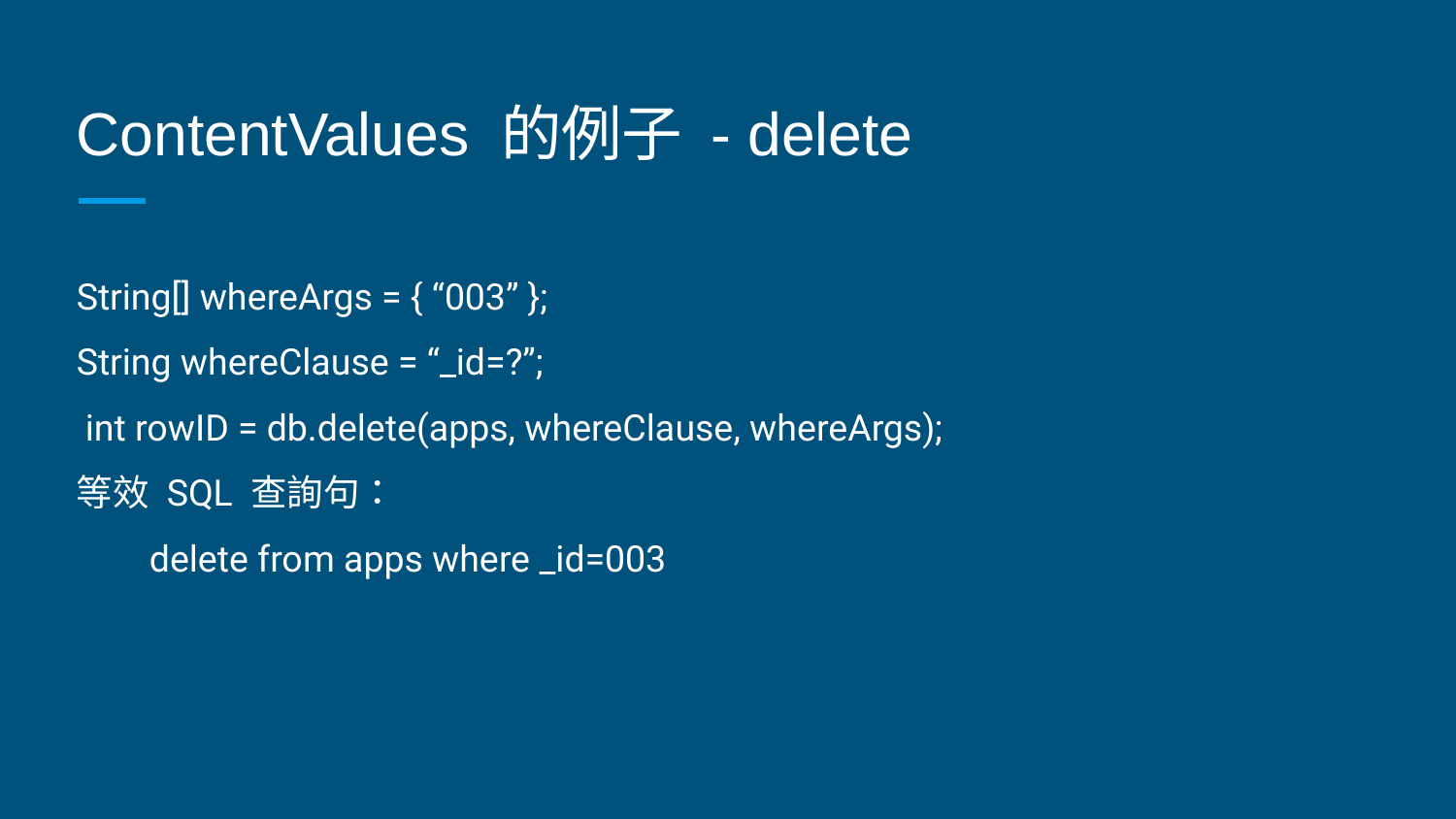

# ContentValues 的例子 - delete
String[] whereArgs = { “003” };
String whereClause = “_id=?”;
 int rowID = db.delete(apps, whereClause, whereArgs);
等效 SQL 查詢句：
delete from apps where _id=003